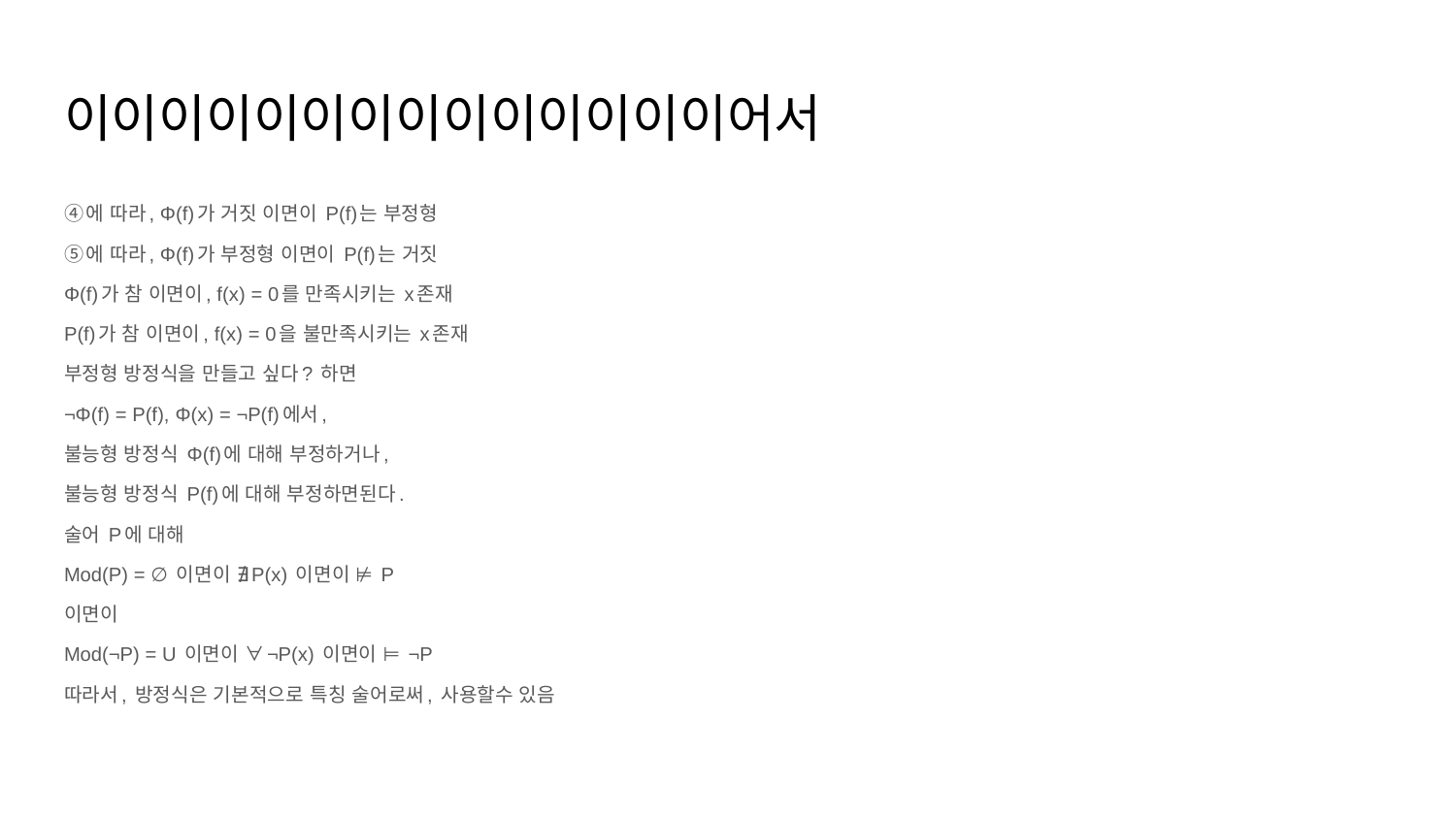

# 이이이이이이이이이이이이이이어서
④에 따라, Φ(f)가 거짓 이면이 P(f)는 부정형
⑤에 따라, Φ(f)가 부정형 이면이 P(f)는 거짓
Φ(f)가 참 이면이, f(x) = 0를 만족시키는 x존재
P(f)가 참 이면이, f(x) = 0을 불만족시키는 x존재
부정형 방정식을 만들고 싶다? 하면
¬Φ(f) = P(f), Φ(x) = ¬P(f)에서,
불능형 방정식 Φ(f)에 대해 부정하거나,
불능형 방정식 P(f)에 대해 부정하면된다.
술어 P에 대해
Mod(P) = ∅ 이면이 ∄P(x) 이면이 ⊭ P
이면이
Mod(¬P) = U 이면이 ∀¬P(x) 이면이 ⊨ ¬P
따라서, 방정식은 기본적으로 특칭 술어로써, 사용할수 있음